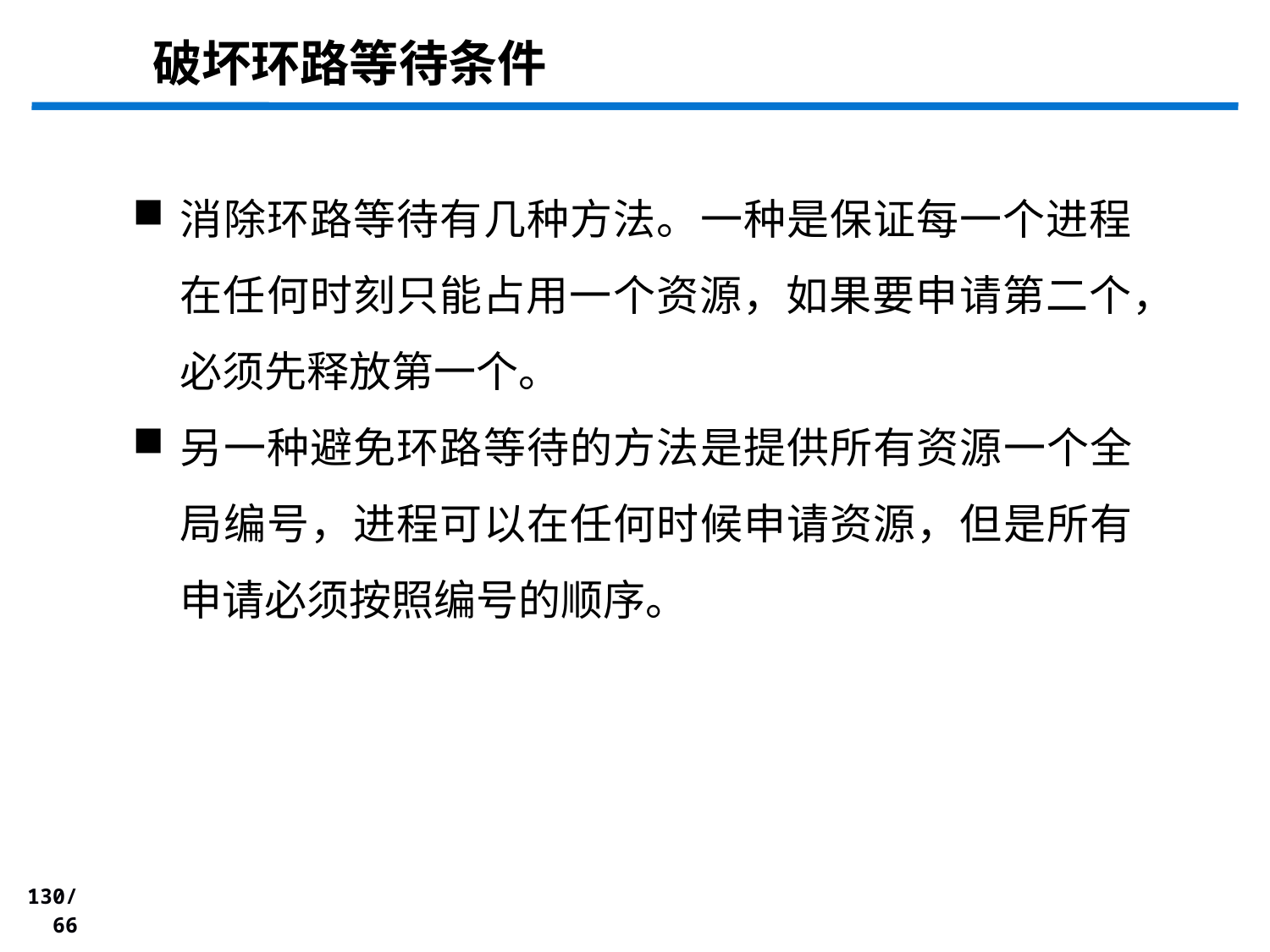

# 破坏环路等待条件
消除环路等待有几种方法。一种是保证每一个进程在任何时刻只能占用一个资源，如果要申请第二个，必须先释放第一个。
另一种避免环路等待的方法是提供所有资源一个全局编号，进程可以在任何时候申请资源，但是所有申请必须按照编号的顺序。